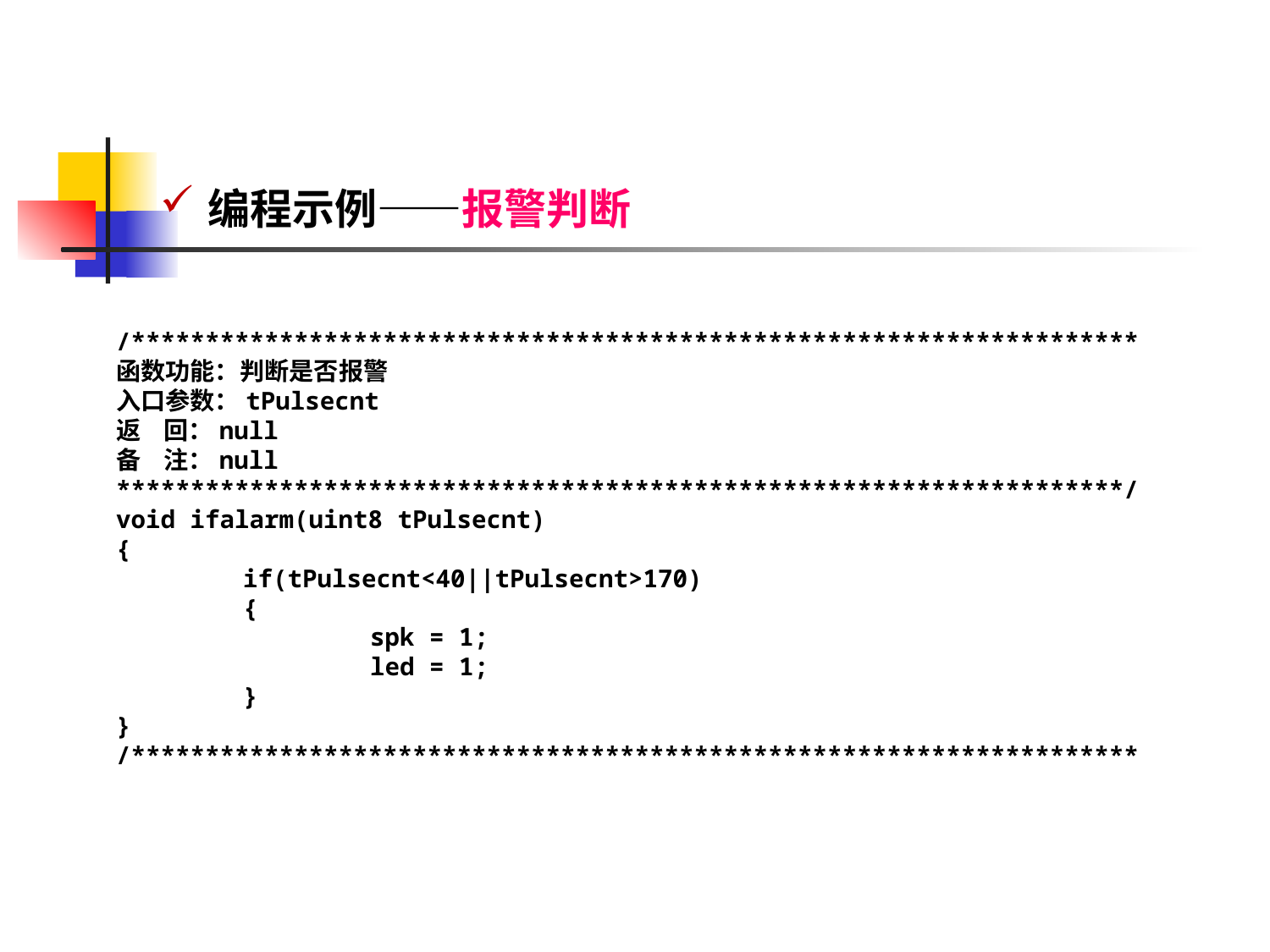

编程示例——报警判断
/********************************************************************
函数功能：判断是否报警
入口参数：tPulsecnt
返    回：null
备    注：null
********************************************************************/
void ifalarm(uint8 tPulsecnt)
{
	if(tPulsecnt<40||tPulsecnt>170)
	{
		spk = 1;
		led = 1;
	}
}
/********************************************************************